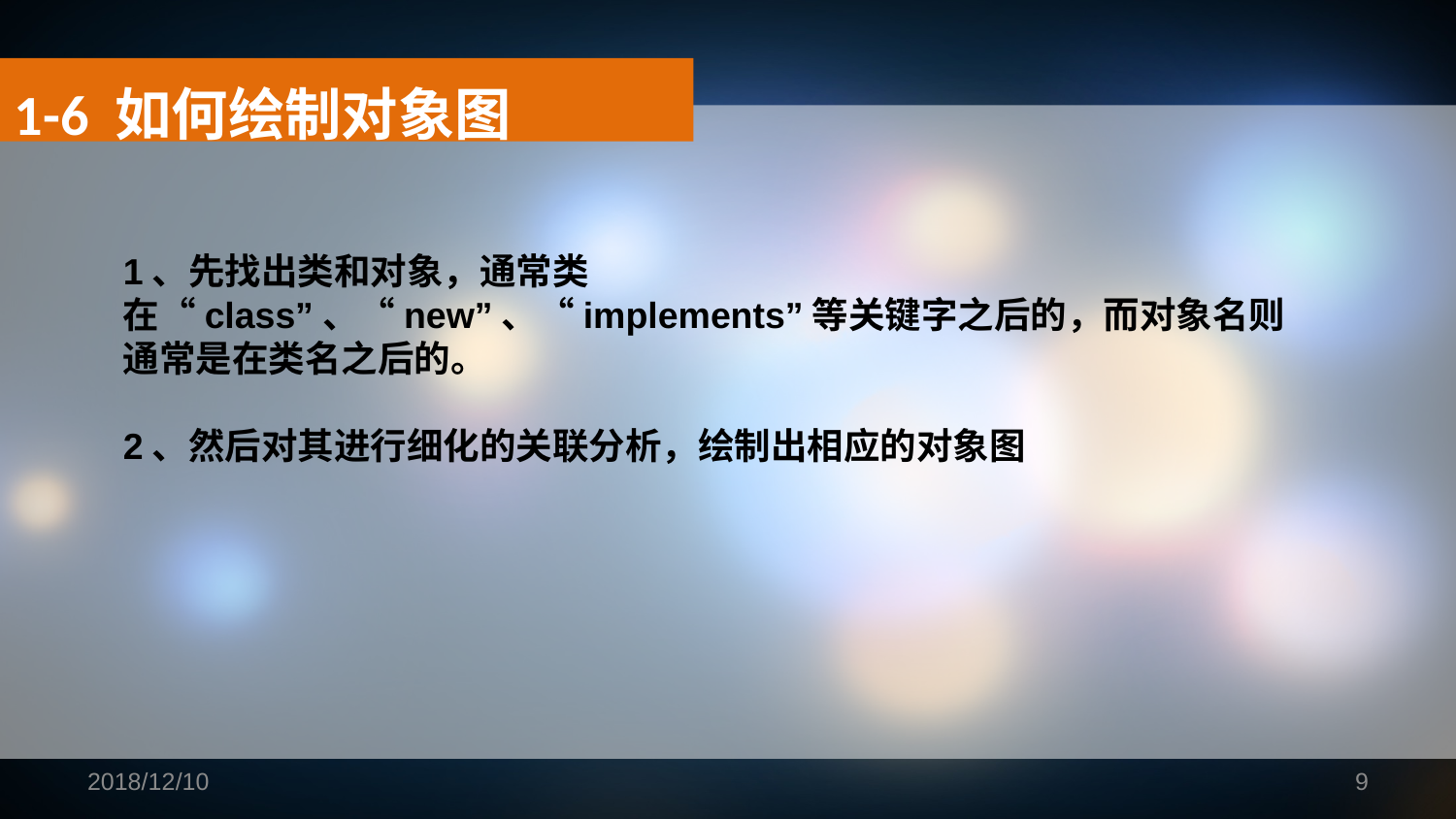

1-6 如何绘制对象图

1、先找出类和对象，通常类在“class”、“new”、“implements”等关键字之后的，而对象名则通常是在类名之后的。

2、然后对其进行细化的关联分析，绘制出相应的对象图
2018/12/10
9